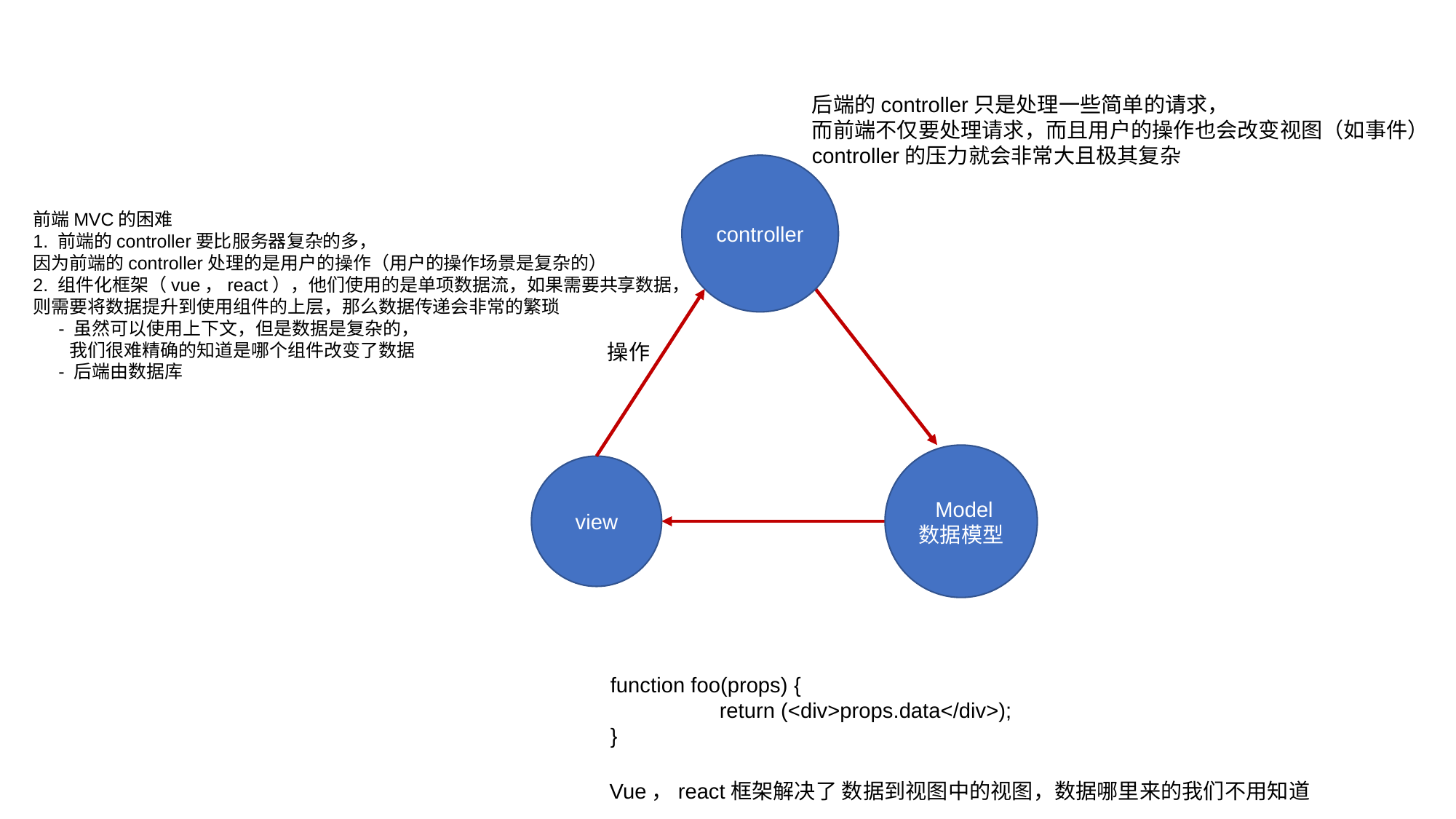

后端的controller只是处理一些简单的请求，
而前端不仅要处理请求，而且用户的操作也会改变视图（如事件）
controller的压力就会非常大且极其复杂
controller
前端MVC的困难
1. 前端的controller要比服务器复杂的多，
因为前端的controller处理的是用户的操作（用户的操作场景是复杂的）
2. 组件化框架（vue，react），他们使用的是单项数据流，如果需要共享数据，
则需要将数据提升到使用组件的上层，那么数据传递会非常的繁琐
     - 虽然可以使用上下文，但是数据是复杂的，
        我们很难精确的知道是哪个组件改变了数据
     - 后端由数据库
操作
 Model
数据模型
view
function foo(props) {
	return (<div>props.data</div>);
}
Vue，react框架解决了 数据到视图中的视图，数据哪里来的我们不用知道